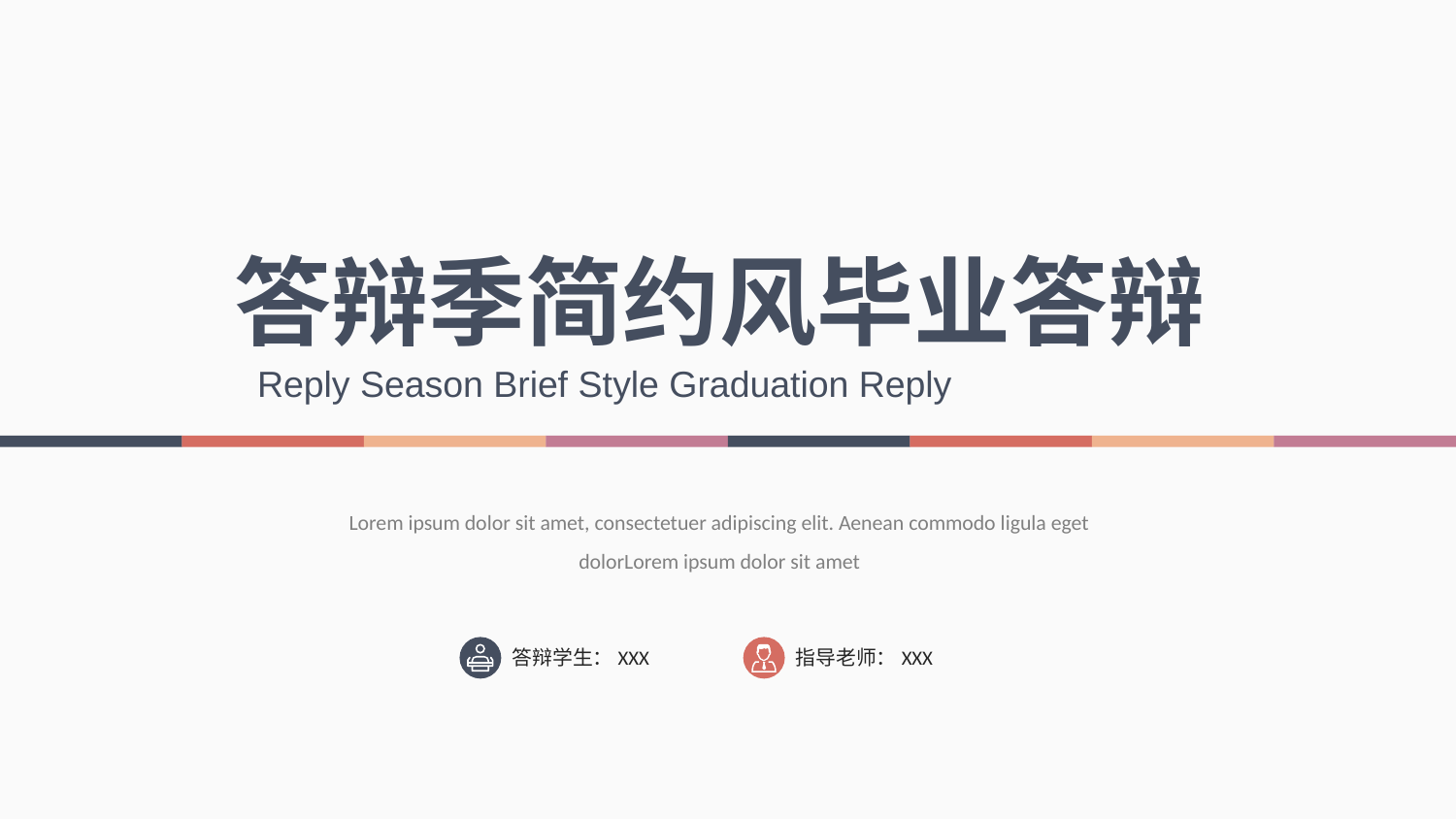

答辩季简约风毕业答辩
Reply Season Brief Style Graduation Reply

Lorem ipsum dolor sit amet, consectetuer adipiscing elit. Aenean commodo ligula eget dolorLorem ipsum dolor sit amet

答辩学生：XXX
指导老师：XXX